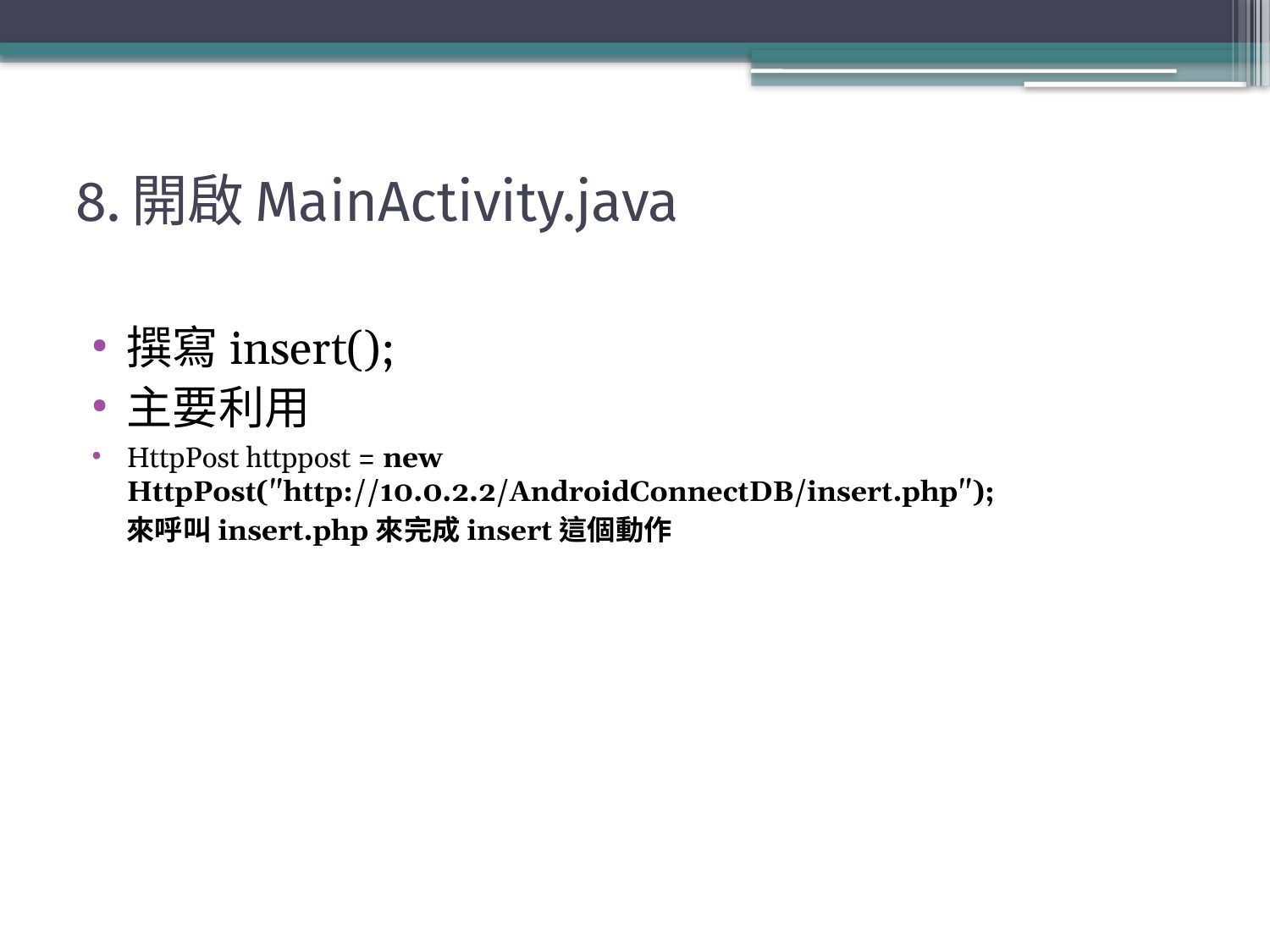

# 8.開啟MainActivity.java
撰寫insert();
主要利用
HttpPost httppost = new HttpPost("http://10.0.2.2/AndroidConnectDB/insert.php");
	來呼叫insert.php來完成insert這個動作